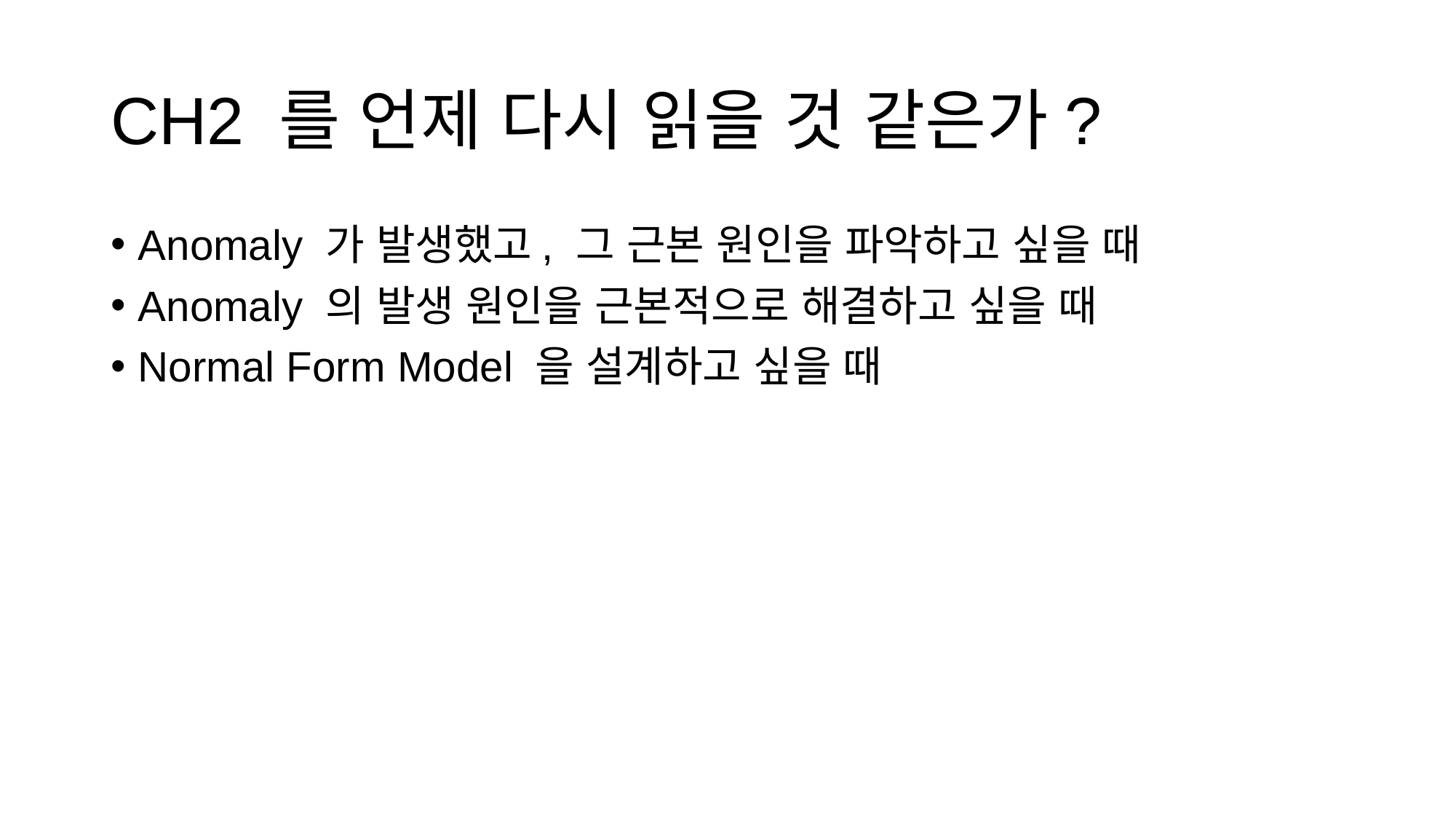

# CH2 를 언제 다시 읽을 것 같은가?
Anomaly 가 발생했고, 그 근본 원인을 파악하고 싶을 때
Anomaly 의 발생 원인을 근본적으로 해결하고 싶을 때
Normal Form Model 을 설계하고 싶을 때